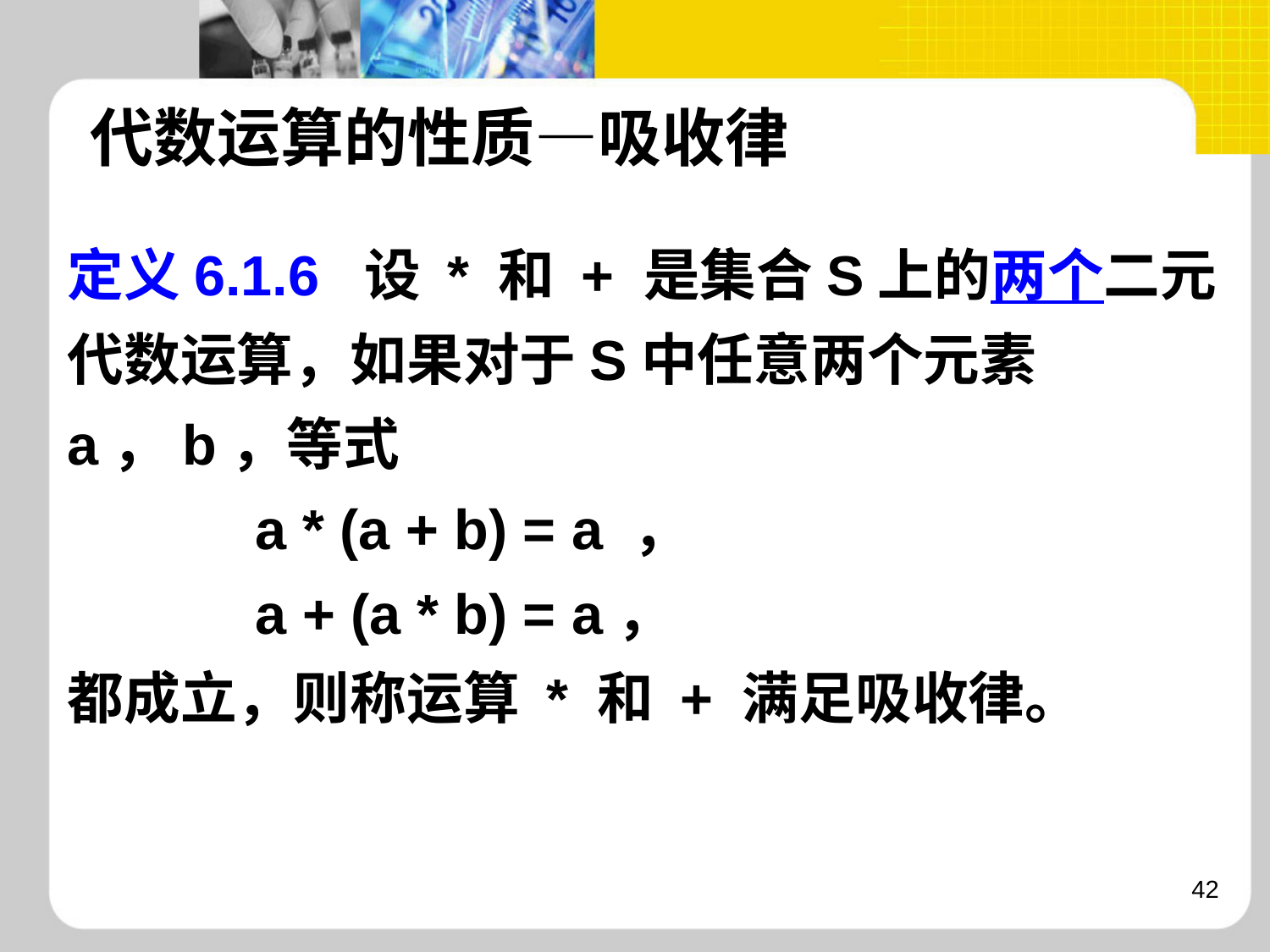

代数运算的性质—吸收律
定义6.1.6  设 * 和 + 是集合S上的两个二元代数运算，如果对于S中任意两个元素a，b，等式
            a * (a + b) = a ，
            a + (a * b) = a，
都成立，则称运算 * 和 + 满足吸收律。

42